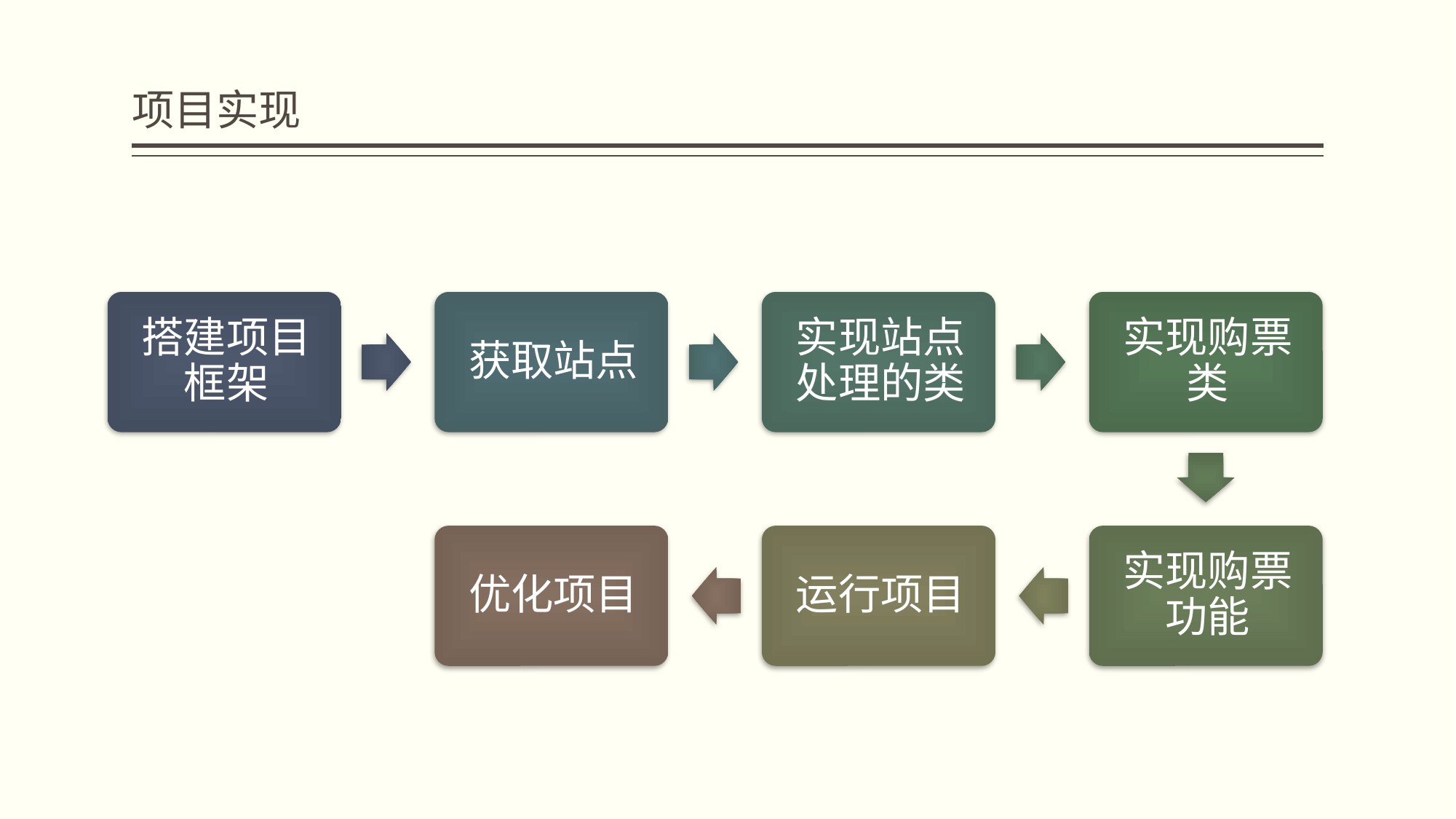

# 项目实现
搭建项目框架

获取站点

实现站点处理的类

实现购票类

实现购票功能

运行项目

优化项目